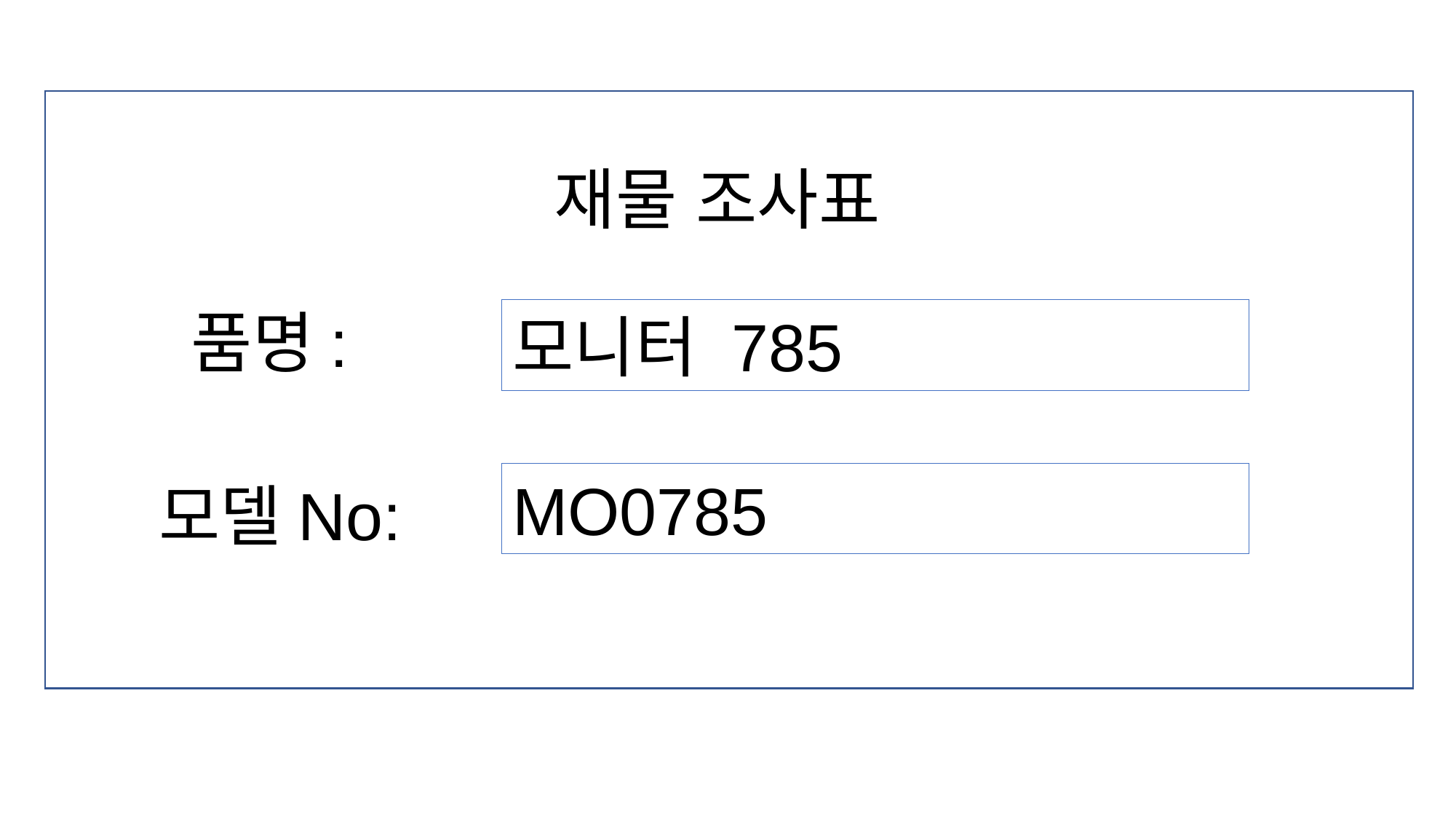

재물 조사표
품명:
모니터 785
MO0785
모델No: